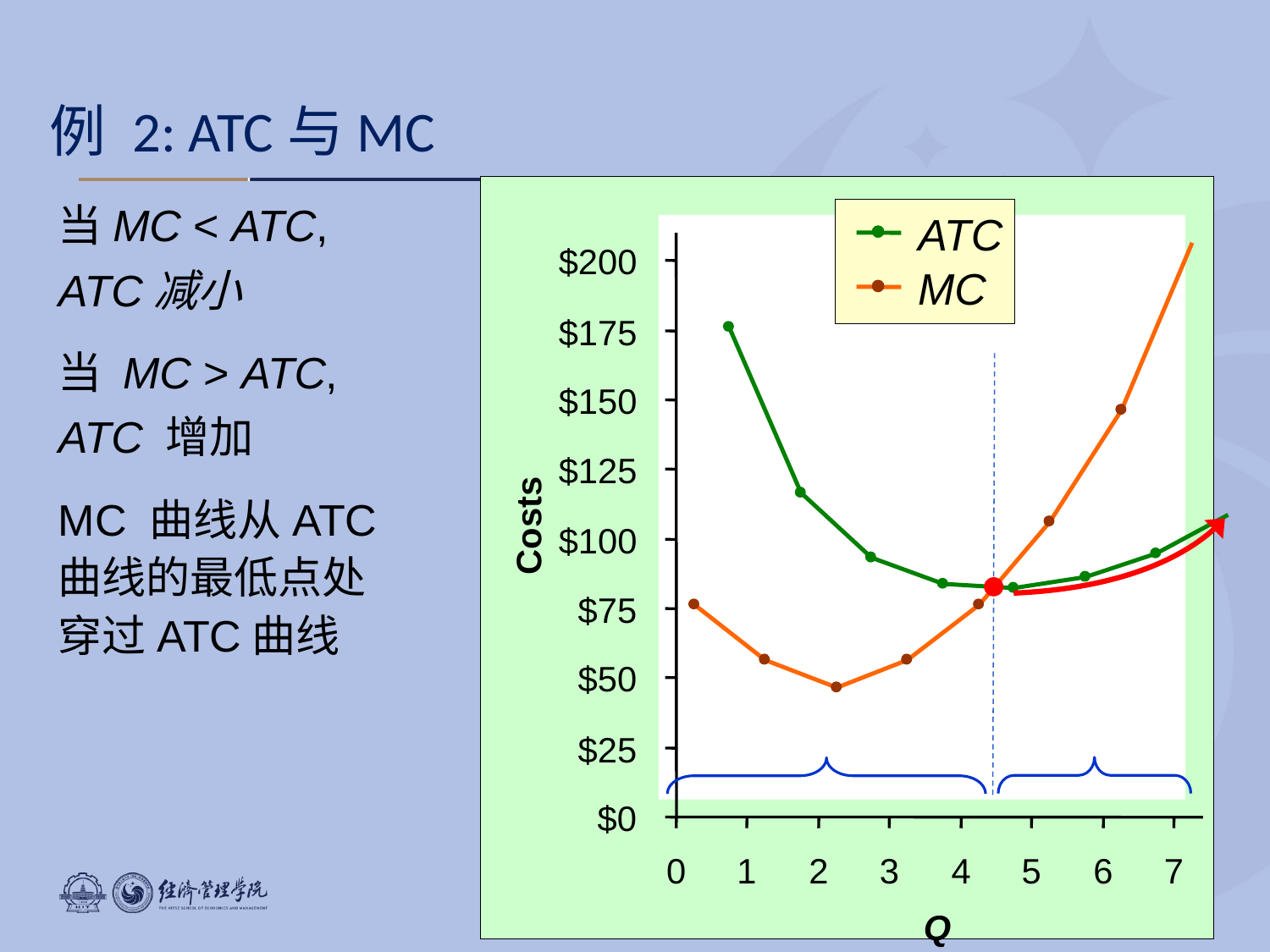

例 2: ATC与MC

$200

$175

$150

$125

$100

$75

$50

$25

$0

Costs

0
1
2
3
4
5
6
7
Q
当MC < ATC,
ATC减小
当 MC > ATC,
ATC 增加
MC 曲线从ATC曲线的最低点处穿过ATC曲线

ATC

MC